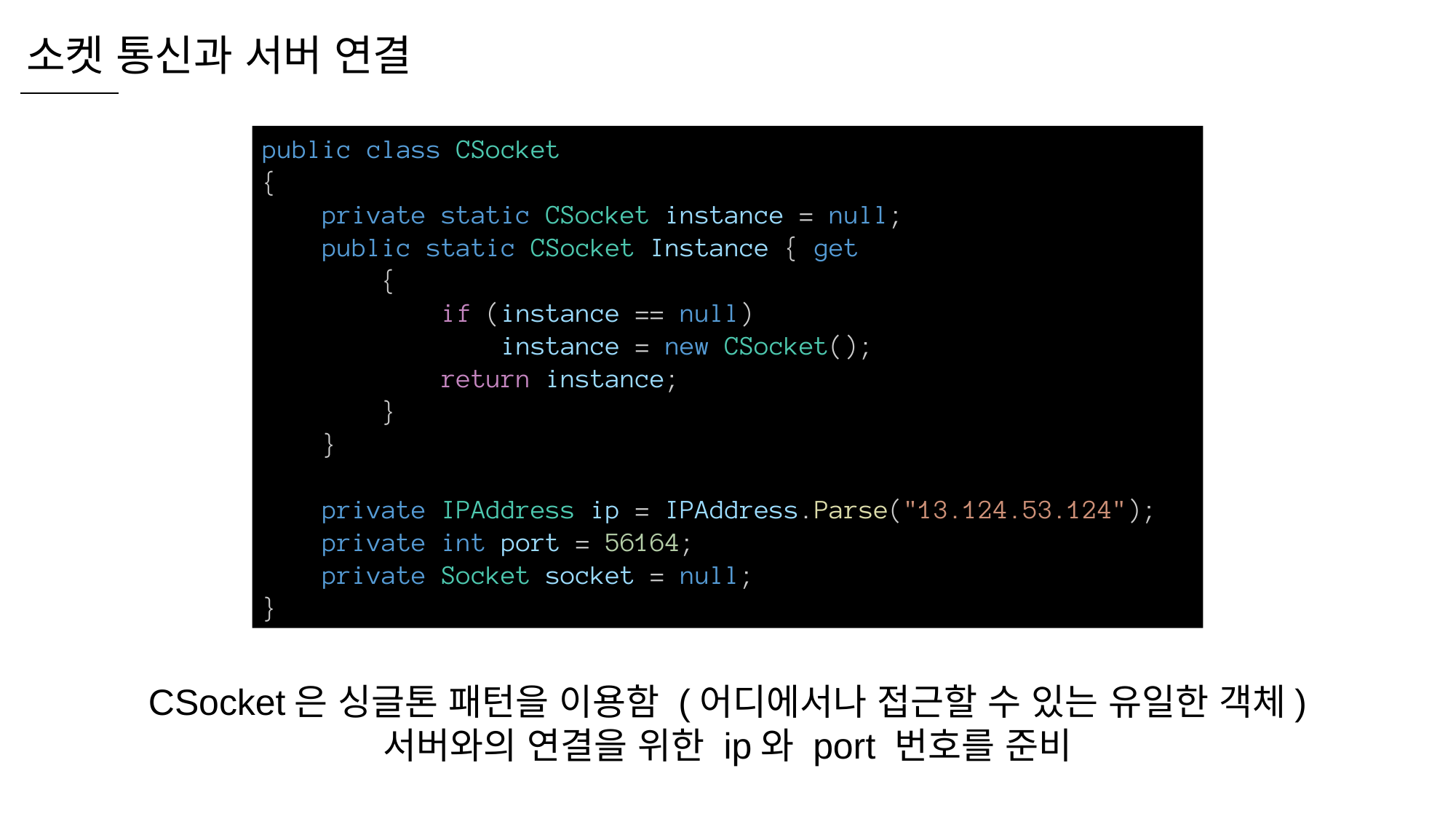

소켓 통신과 서버 연결
public class CSocket
{
    private static CSocket instance = null;
    public static CSocket Instance { get
        {
            if (instance == null)
                instance = new CSocket();
            return instance;
        }
    }
    private IPAddress ip = IPAddress.Parse("13.124.53.124");
    private int port = 56164;
    private Socket socket = null;
}
CSocket은 싱글톤 패턴을 이용함 (어디에서나 접근할 수 있는 유일한 객체)
서버와의 연결을 위한 ip와 port 번호를 준비